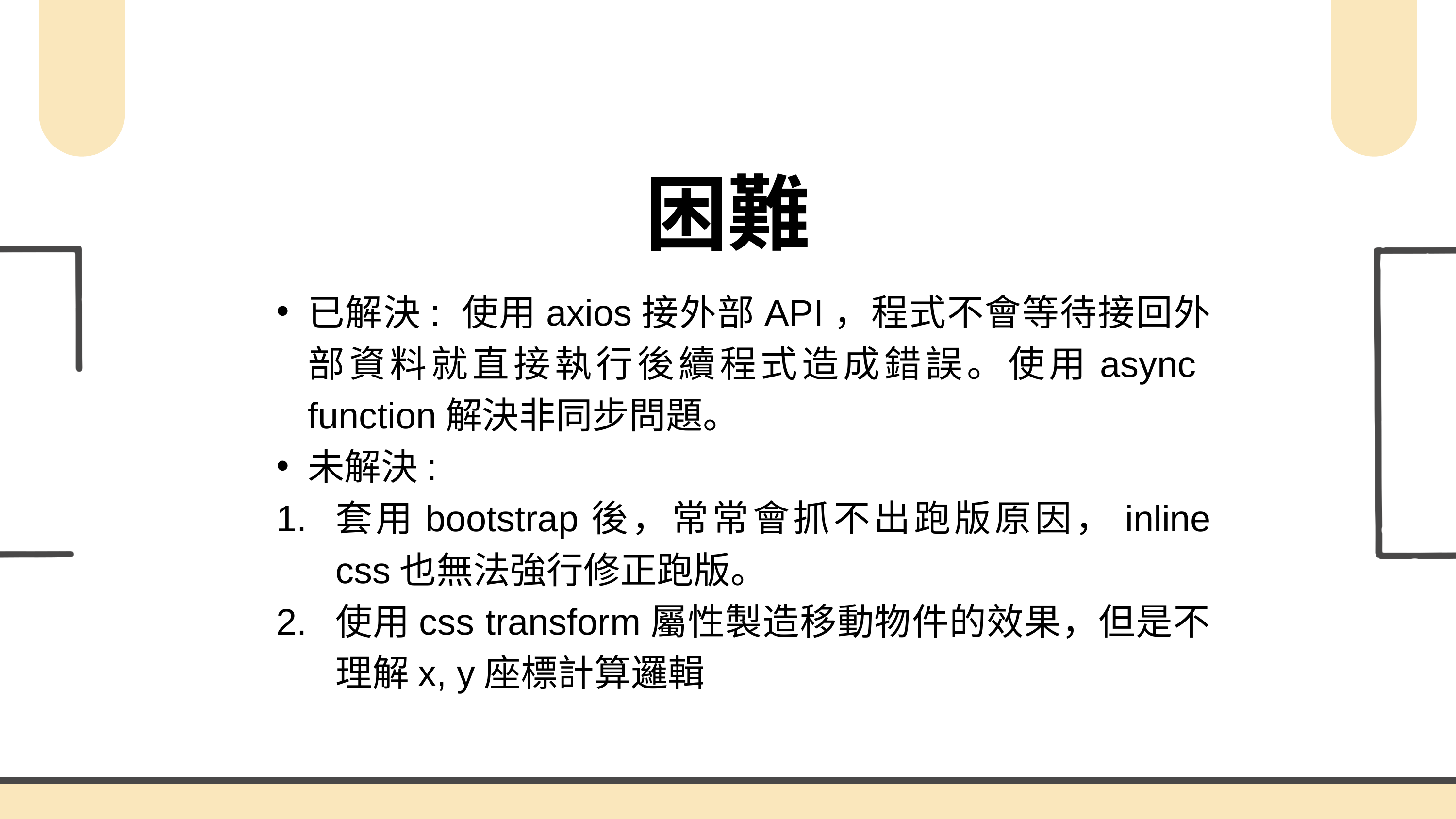

困難

已解決: 使用axios接外部API，程式不會等待接回外部資料就直接執行後續程式造成錯誤。使用async  function解決非同步問題。
未解決:
套用bootstrap後，常常會抓不出跑版原因，inline css也無法強行修正跑版。
使用css transform屬性製造移動物件的效果，但是不理解x, y座標計算邏輯